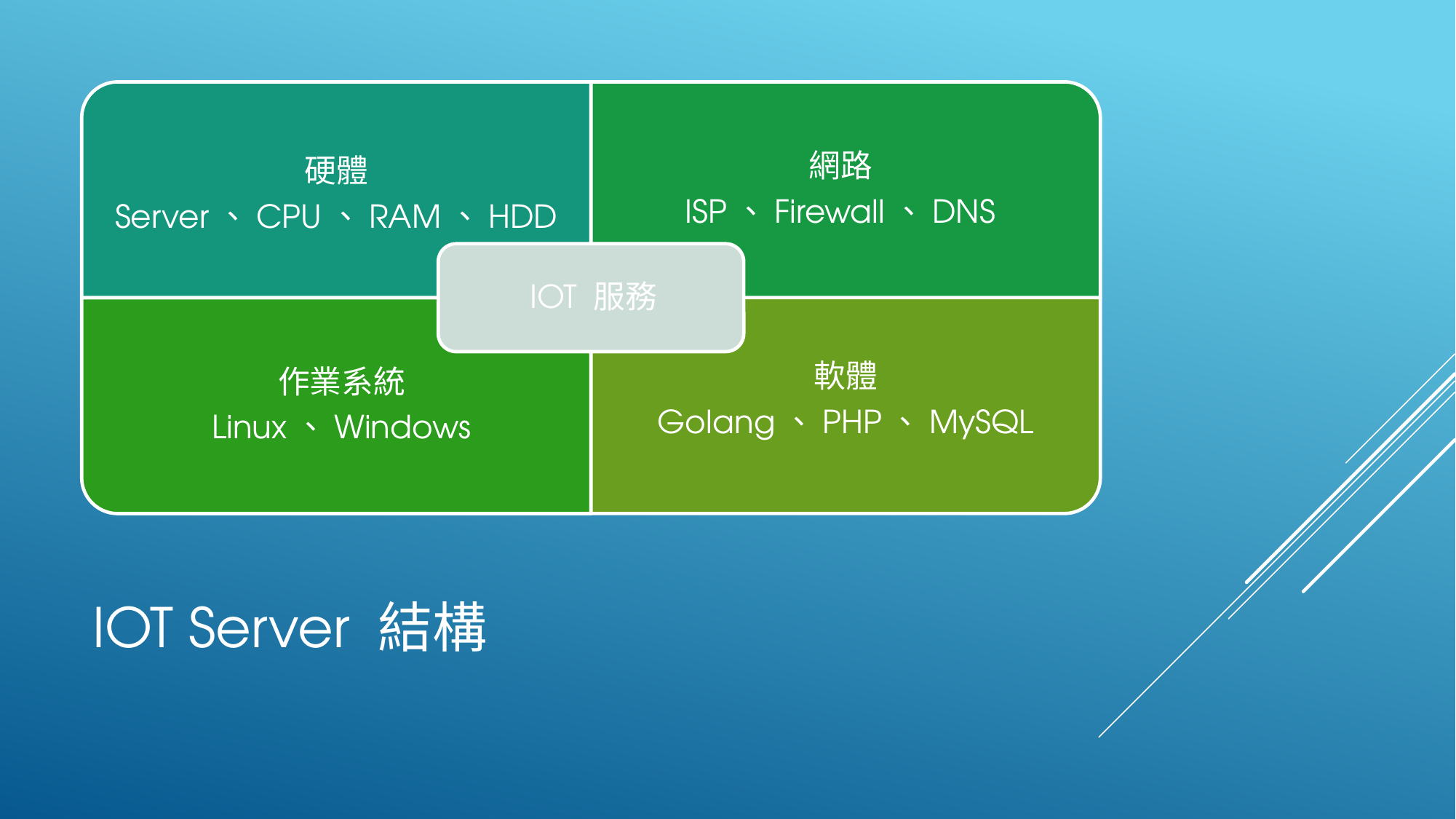

硬體
Server、CPU、RAM、HDD
網路
ISP、Firewall、DNS
作業系統
Linux、Windows
軟體
Golang、PHP、MySQL
IOT 服務
# IOT Server 結構